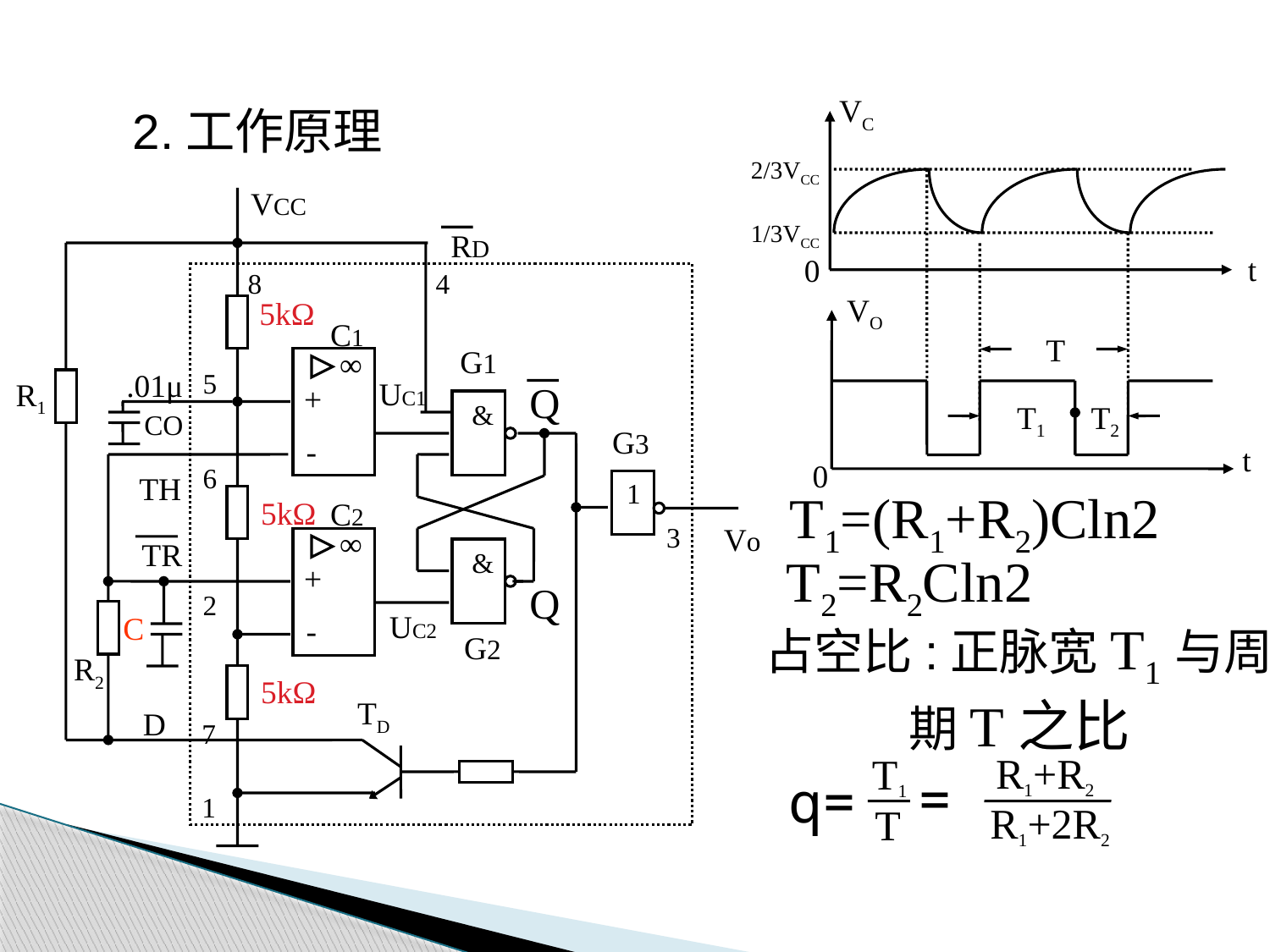

VC

2/3VCC

1/3VCC

t
0

VO

T

T1
T2

t
0

2.工作原理
VCC

RD

8
4

5kΩ

C1
G1
∞

.01μ
5
UC1
R1

Q
+

&
CO

G3

-

6

TH
1

5kΩ
C2

3
Vo
∞
TR

&
+

Q

2

UC2

C

-
G2

R2

5kΩ
TD
D
7

1

T1=(R1+R2)Cln2
T2=R2Cln2
占空比:正脉宽T1与周
            期T之比
R1+R2
T1
=
q=
R1+2R2
T